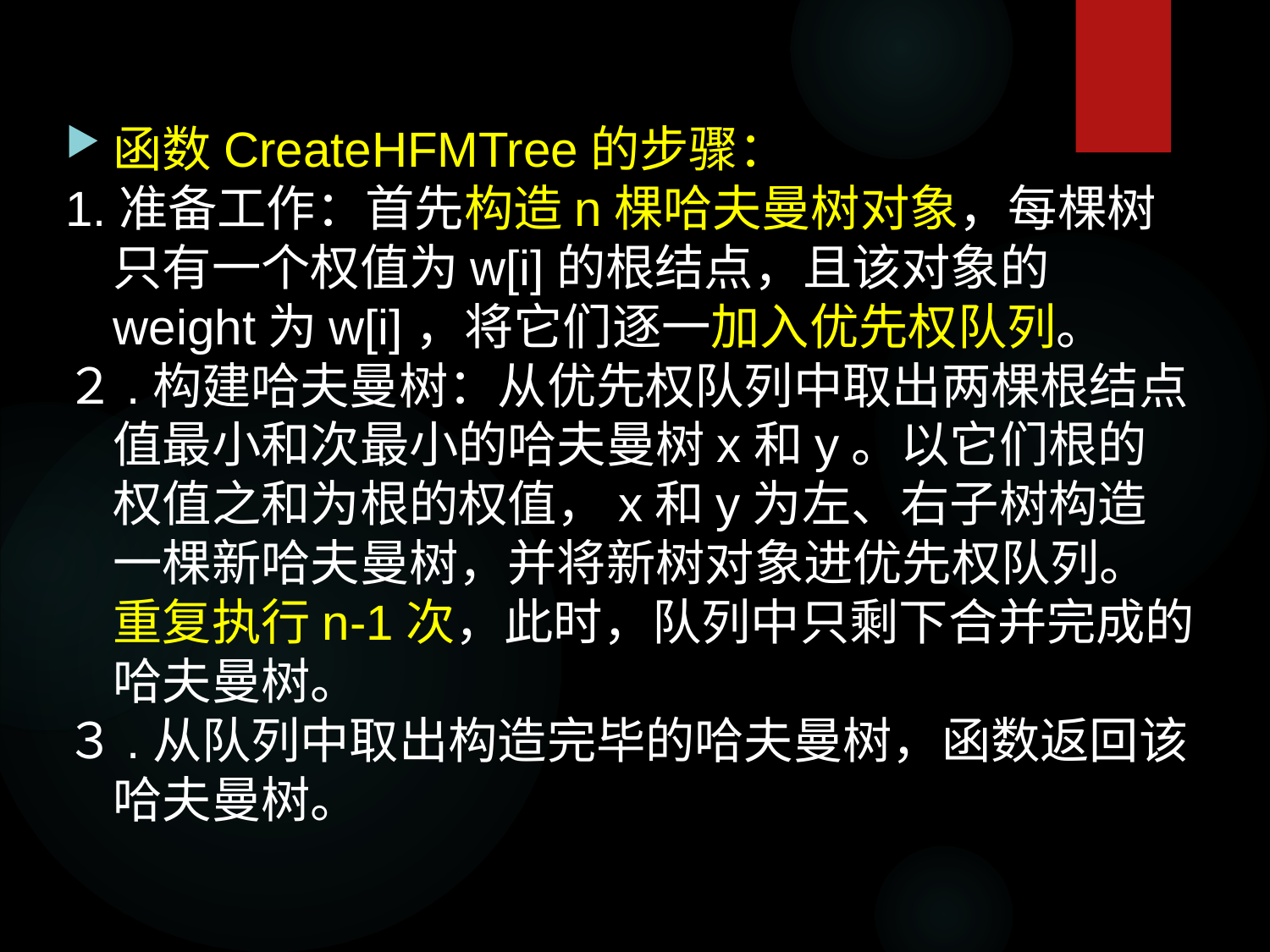

# 函数CreateHFMTree的步骤：
1.准备工作：首先构造n棵哈夫曼树对象，每棵树只有一个权值为w[i]的根结点，且该对象的weight为w[i]，将它们逐一加入优先权队列。
２.构建哈夫曼树：从优先权队列中取出两棵根结点值最小和次最小的哈夫曼树x和y。以它们根的权值之和为根的权值，x和y为左、右子树构造一棵新哈夫曼树，并将新树对象进优先权队列。重复执行n-1次，此时，队列中只剩下合并完成的哈夫曼树。
３.从队列中取出构造完毕的哈夫曼树，函数返回该哈夫曼树。